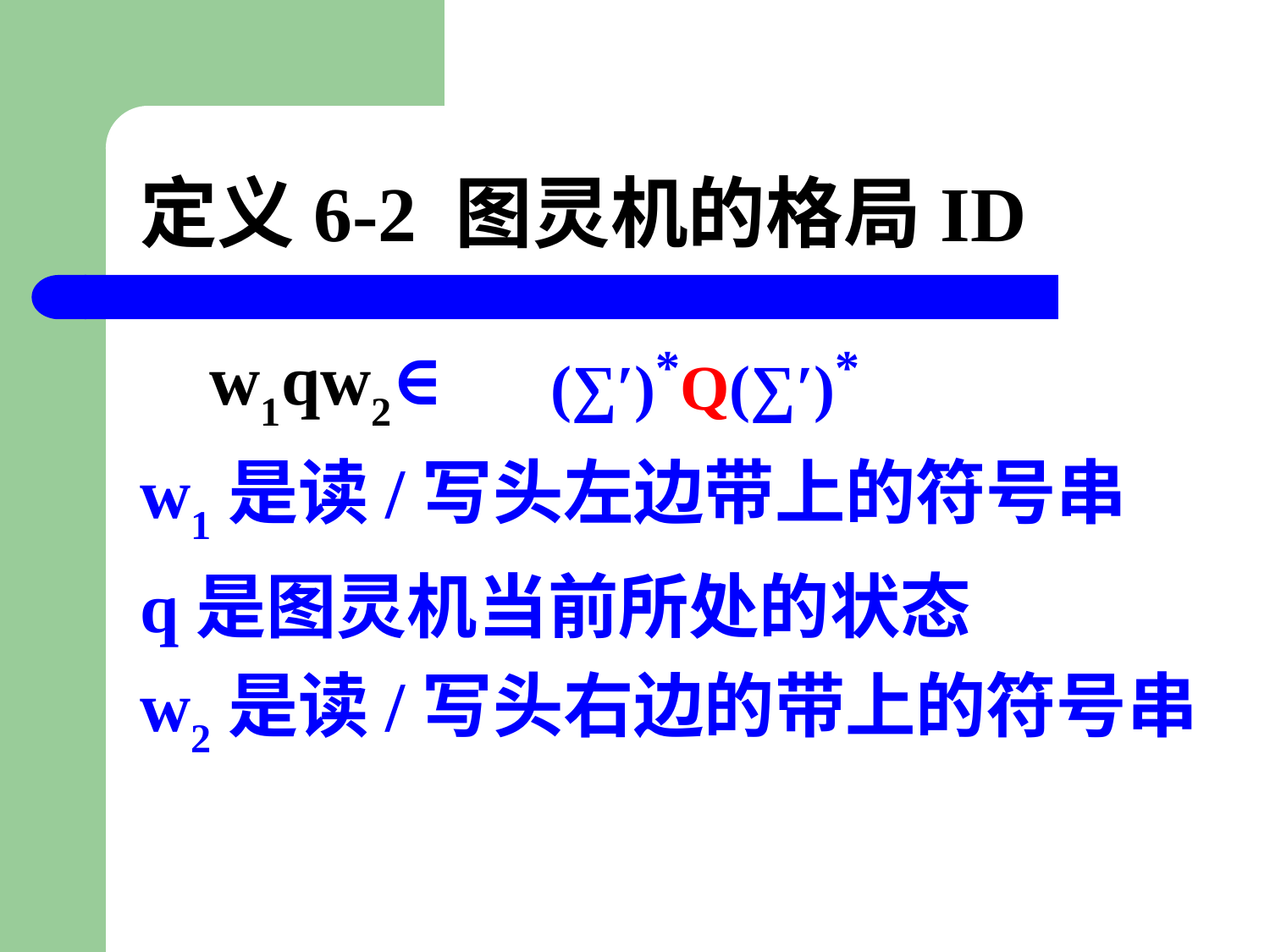

# 定义6-2 图灵机的格局ID
(∑′)*Q(∑′)*
    w1qw2∈
w1是读/写头左边带上的符号串
q是图灵机当前所处的状态
w2是读/写头右边的带上的符号串